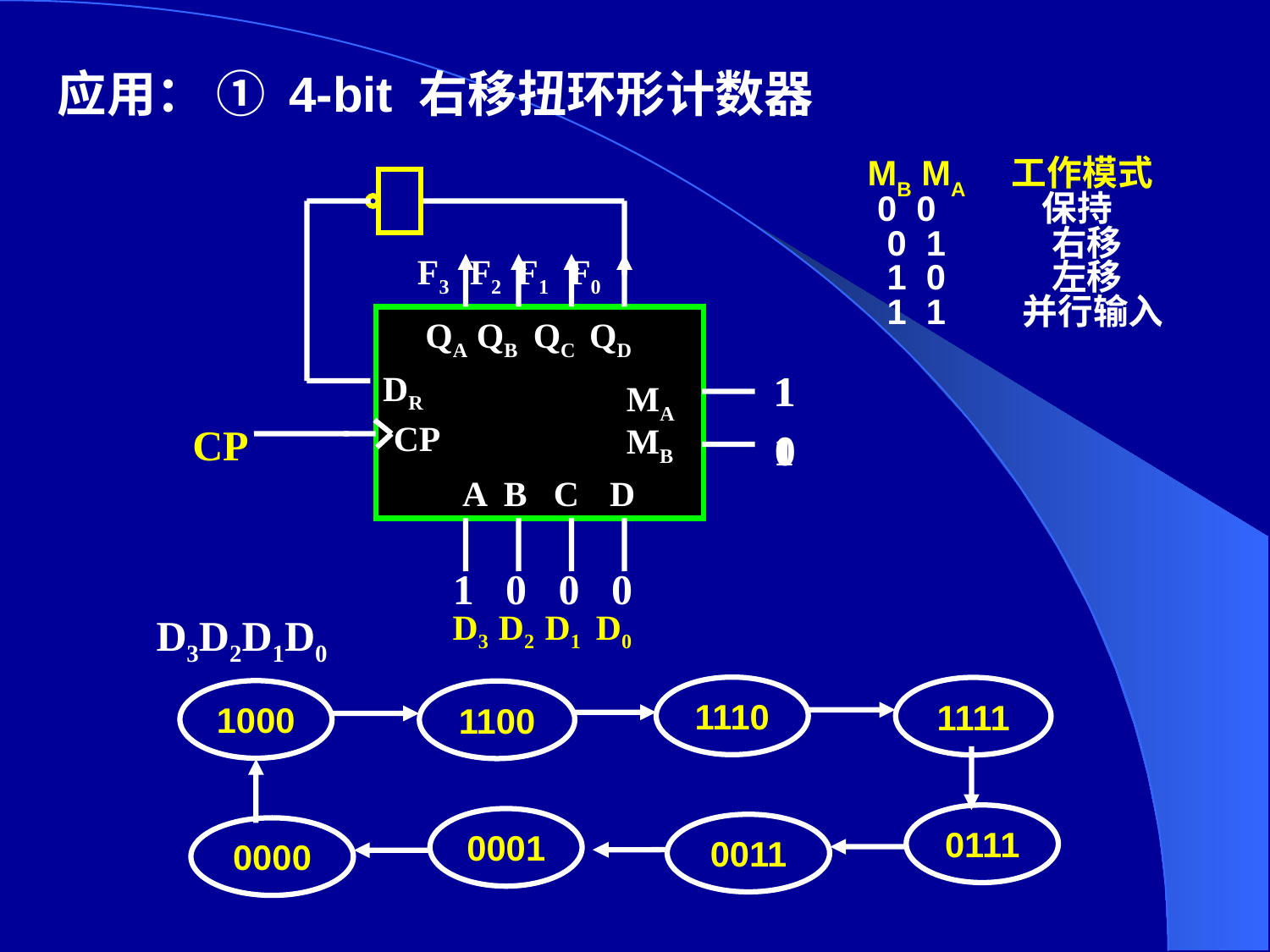

应用： ① 4-bit 右移扭环形计数器
MB MA      工作模式
 0  0          保持
  0  1          右移
  1  0          左移
  1  1       并行输入

F3    F2   F1    F0

QA  QB   QC  QD
DR
1
1
MA
1
0

CP
CP
MB

A  B   C      D

1   0   0   0
 D3  D2  D1   D0
 D3D2D1D0
1110
1111
1000
1100

0111
0001
0011
0000